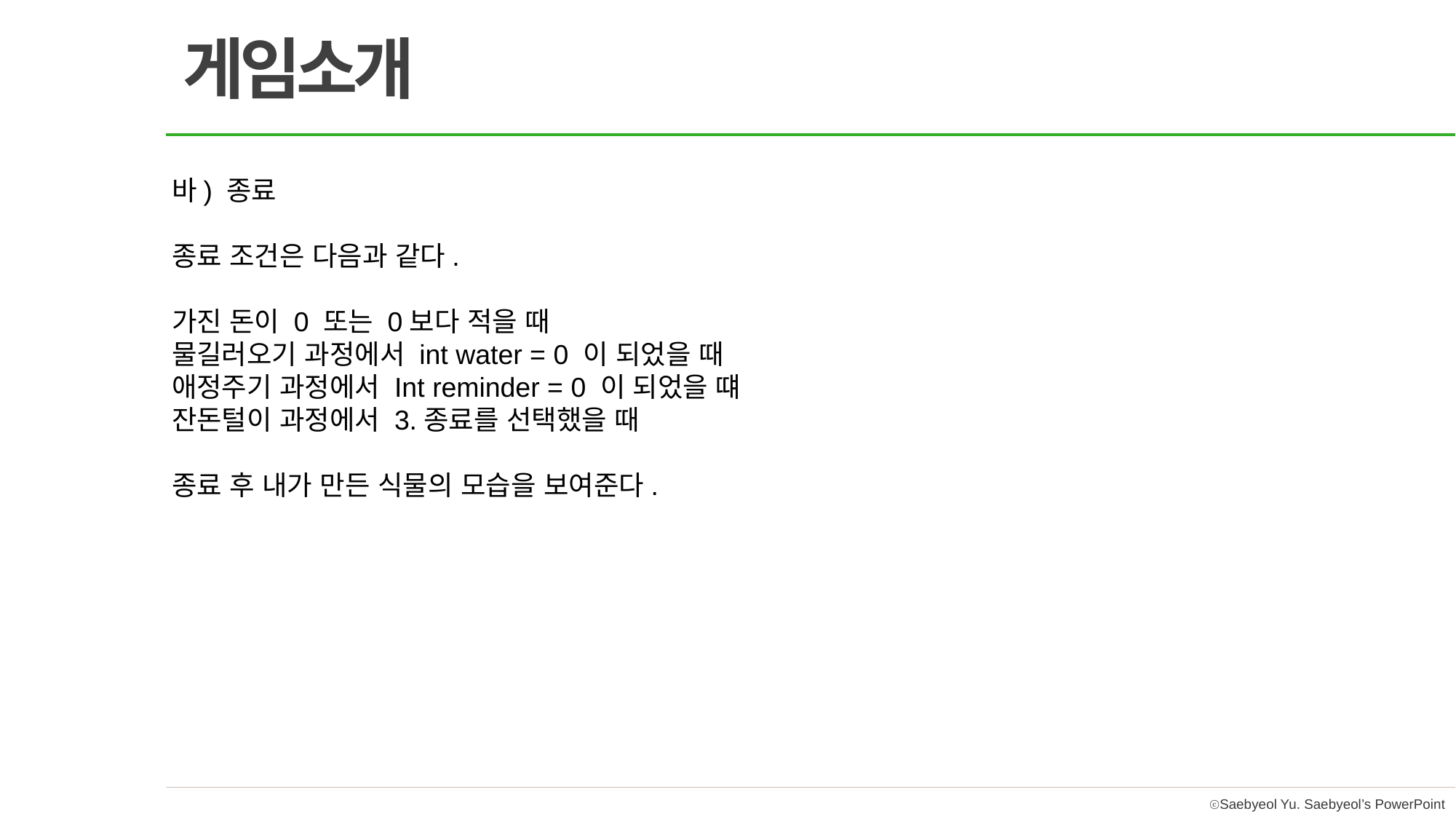

게임소개
바) 종료

종료 조건은 다음과 같다.

가진 돈이 0 또는 0보다 적을 때
물길러오기 과정에서 int water = 0 이 되었을 때
애정주기 과정에서 Int reminder = 0 이 되었을 떄
잔돈털이 과정에서 3.종료를 선택했을 때

종료 후 내가 만든 식물의 모습을 보여준다.